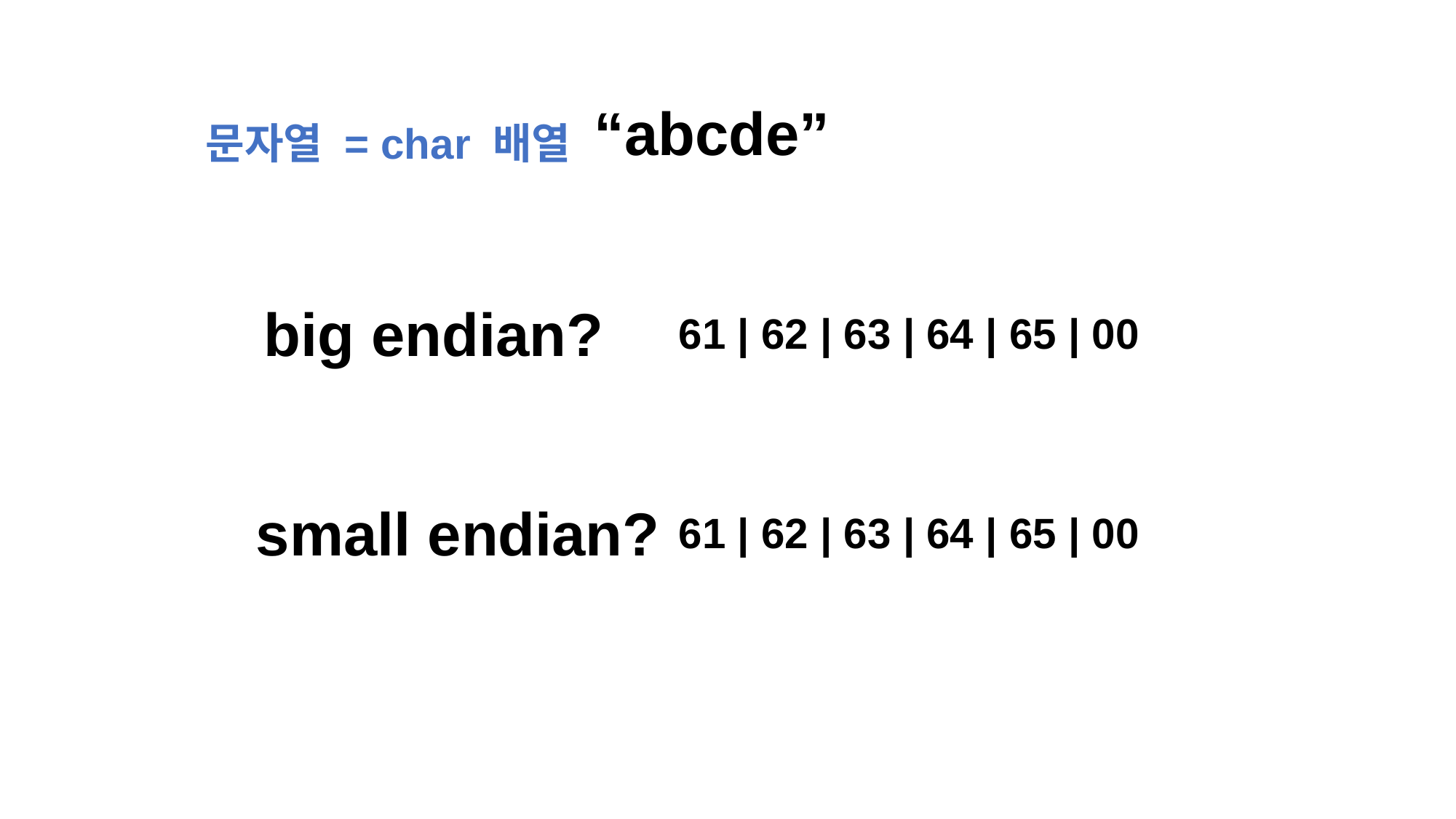

“abcde”
문자열 = char 배열
big endian?
61 | 62 | 63 | 64 | 65 | 00
small endian?
61 | 62 | 63 | 64 | 65 | 00